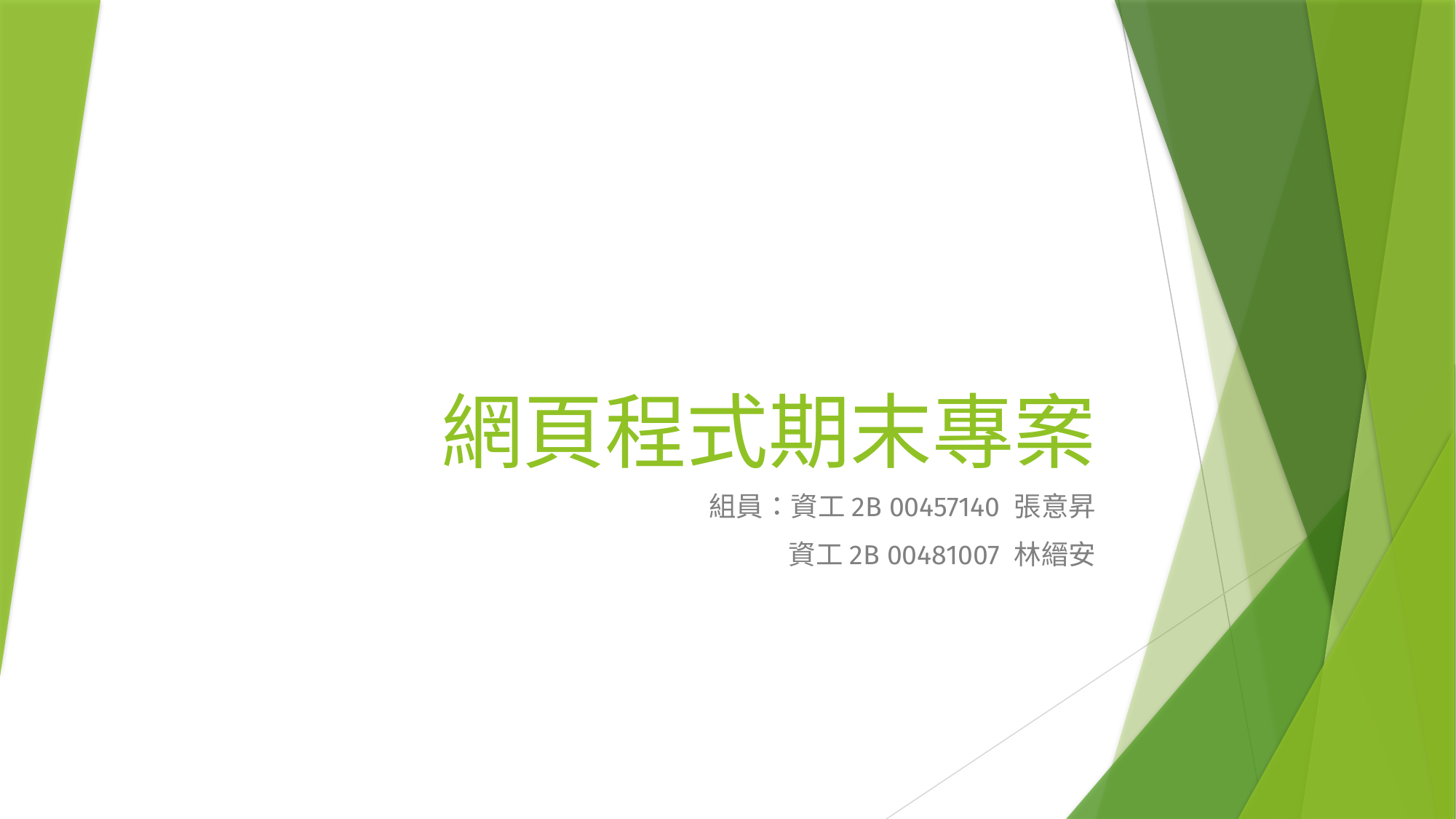

# 網頁程式期末專案
組員：資工2B 00457140 張意昇
資工2B 00481007 林縉安